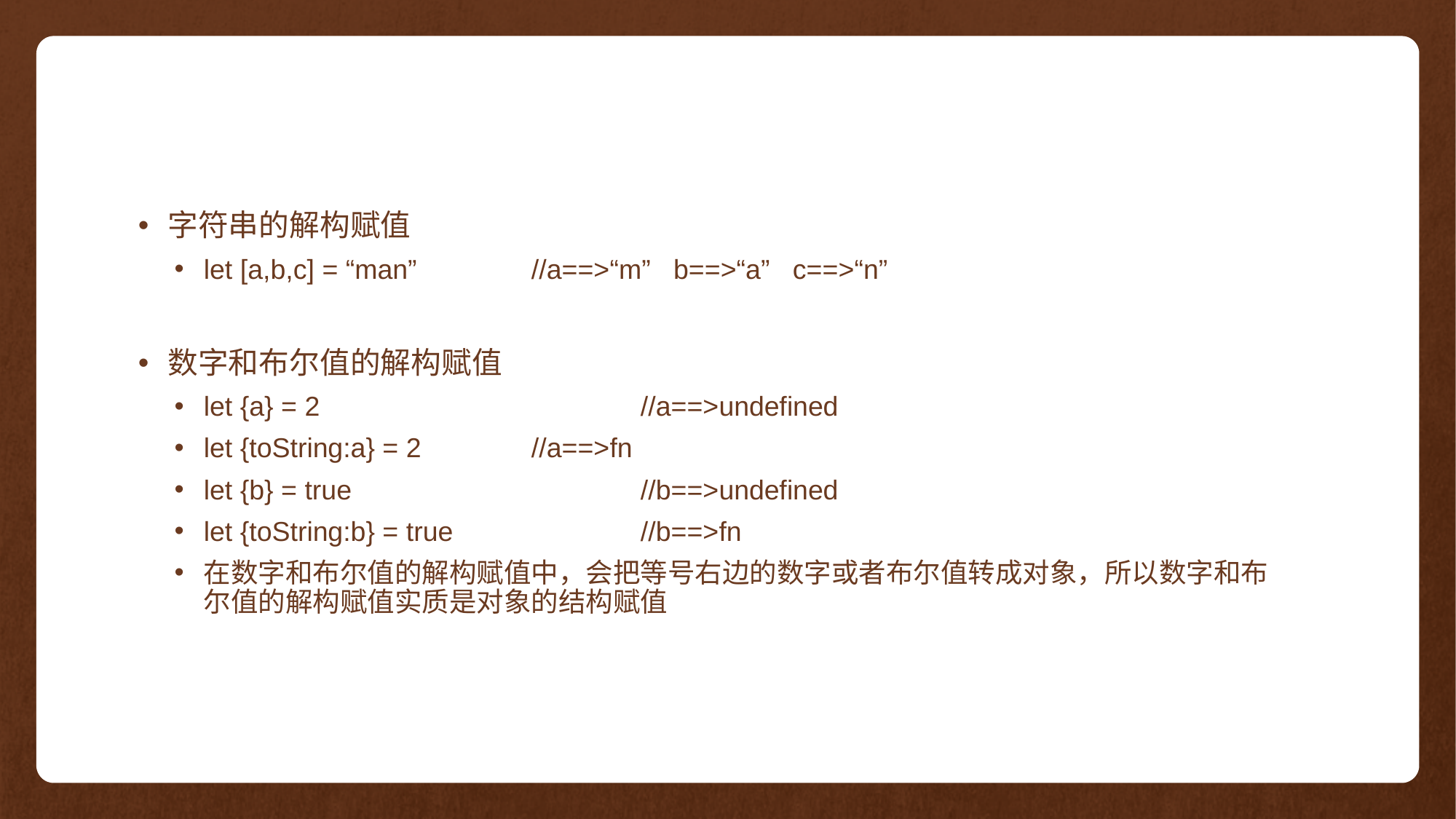

字符串的解构赋值
let [a,b,c] = “man”		//a==>“m”   b==>“a”   c==>“n”

数字和布尔值的解构赋值
let {a} = 2			//a==>undefined
let {toString:a} = 2		//a==>fn
let {b} = true			//b==>undefined
let {toString:b} = true		//b==>fn
在数字和布尔值的解构赋值中，会把等号右边的数字或者布尔值转成对象，所以数字和布尔值的解构赋值实质是对象的结构赋值